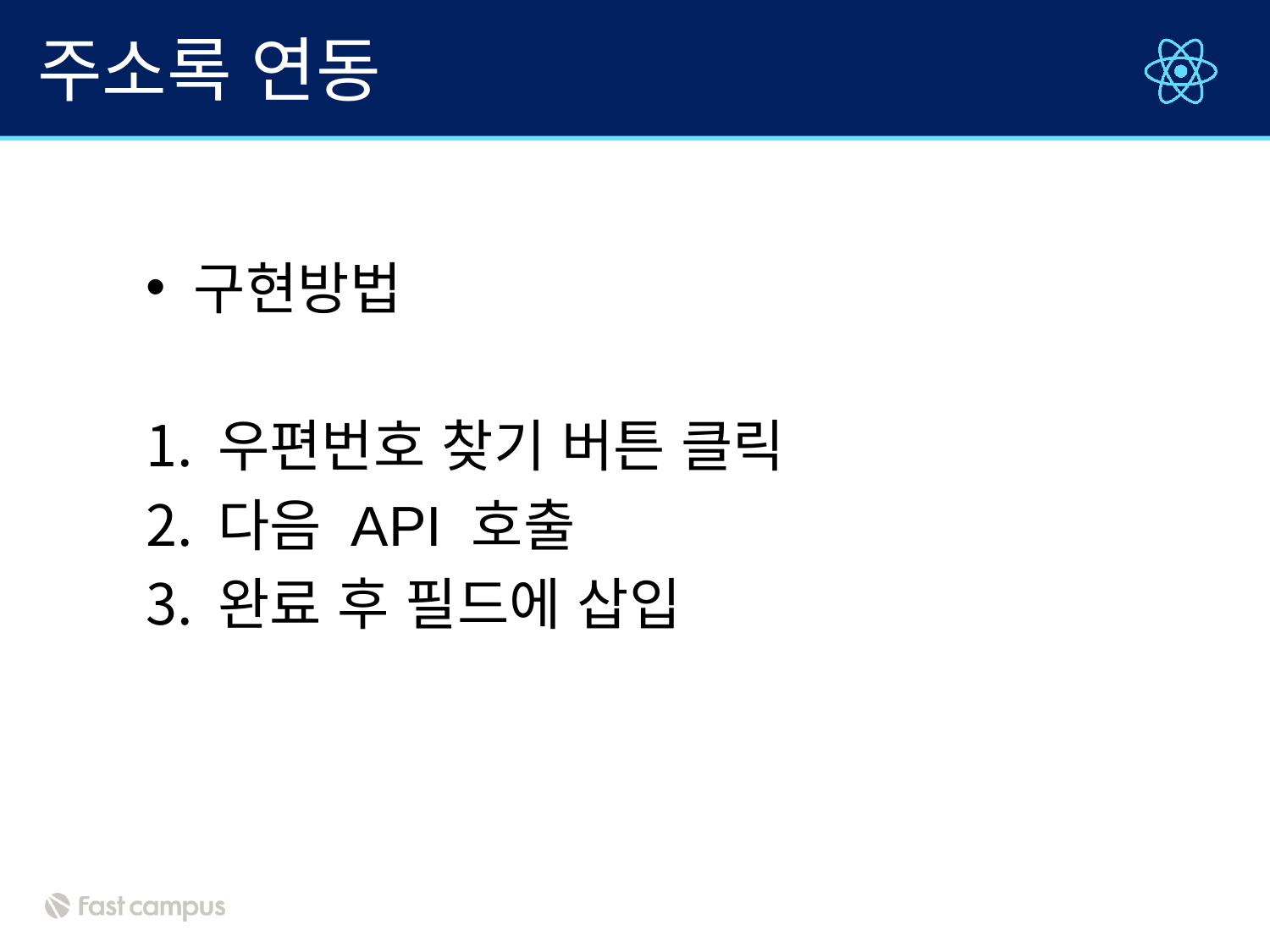

# 주소록 연동
구현방법

우편번호 찾기 버튼 클릭
다음 API 호출
완료 후 필드에 삽입